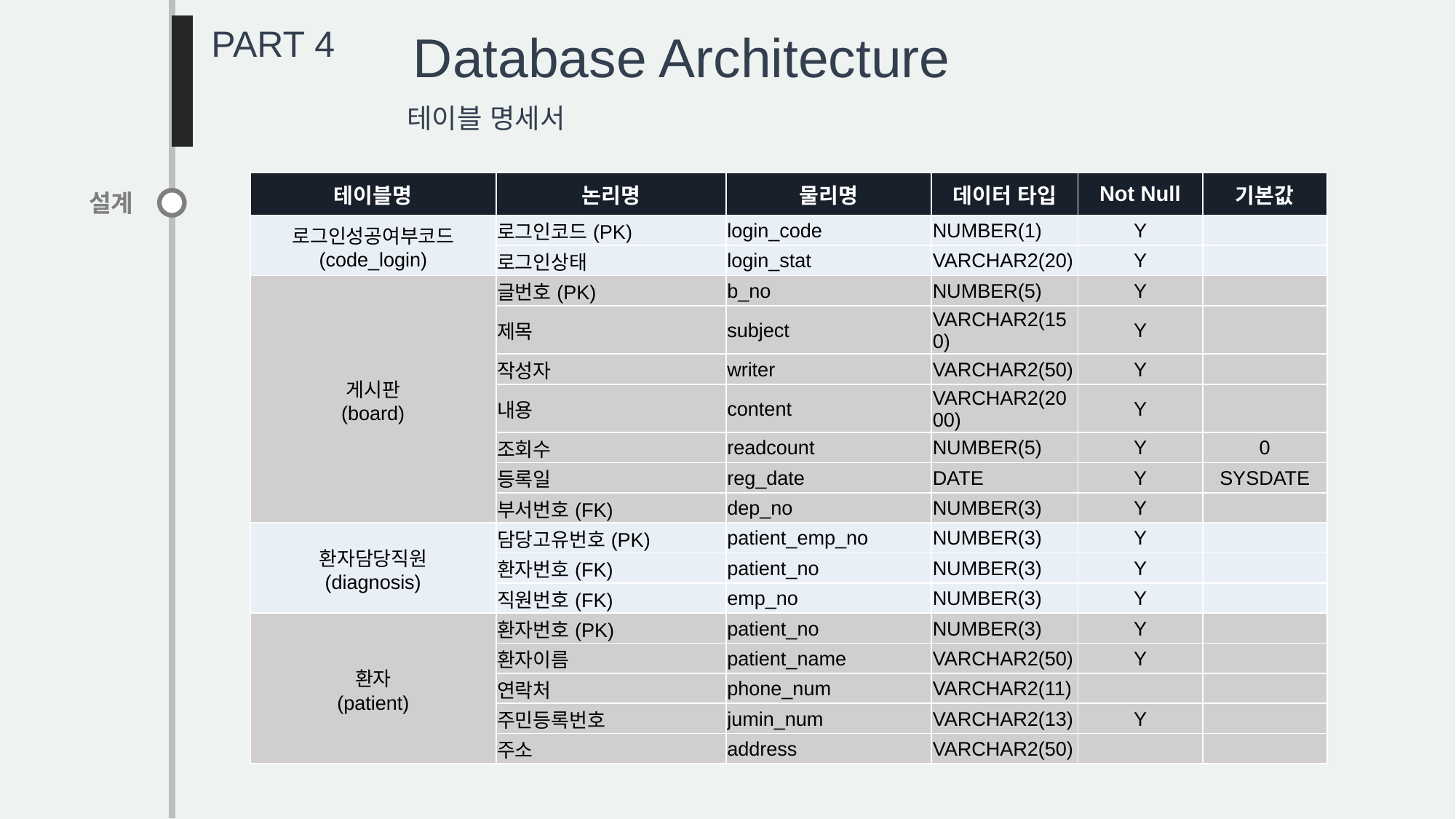

PART 4
Database Architecture
테이블 명세서
| 테이블명 | 논리명 | 물리명 | 데이터 타입 | Not Null | 기본값 |
| --- | --- | --- | --- | --- | --- |
| 로그인성공여부코드 (code\_login) | 로그인코드(PK) | login\_code | NUMBER(1) | Y |  |
|  | 로그인상태 | login\_stat | VARCHAR2(20) | Y |  |
| 게시판 (board) | 글번호(PK) | b\_no | NUMBER(5) | Y |  |
|  | 제목 | subject | VARCHAR2(150) | Y |  |
|  | 작성자 | writer | VARCHAR2(50) | Y |  |
|  | 내용 | content | VARCHAR2(2000) | Y |  |
|  | 조회수 | readcount | NUMBER(5) | Y | 0 |
|  | 등록일 | reg\_date | DATE | Y | SYSDATE |
|  | 부서번호(FK) | dep\_no | NUMBER(3) | Y |  |
| 환자담당직원 (diagnosis) | 담당고유번호(PK) | patient\_emp\_no | NUMBER(3) | Y |  |
|  | 환자번호(FK) | patient\_no | NUMBER(3) | Y |  |
|  | 직원번호(FK) | emp\_no | NUMBER(3) | Y |  |
| 환자 (patient) | 환자번호(PK) | patient\_no | NUMBER(3) | Y |  |
|  | 환자이름 | patient\_name | VARCHAR2(50) | Y |  |
|  | 연락처 | phone\_num | VARCHAR2(11) |  |  |
|  | 주민등록번호 | jumin\_num | VARCHAR2(13) | Y |  |
|  | 주소 | address | VARCHAR2(50) |  |  |
설계